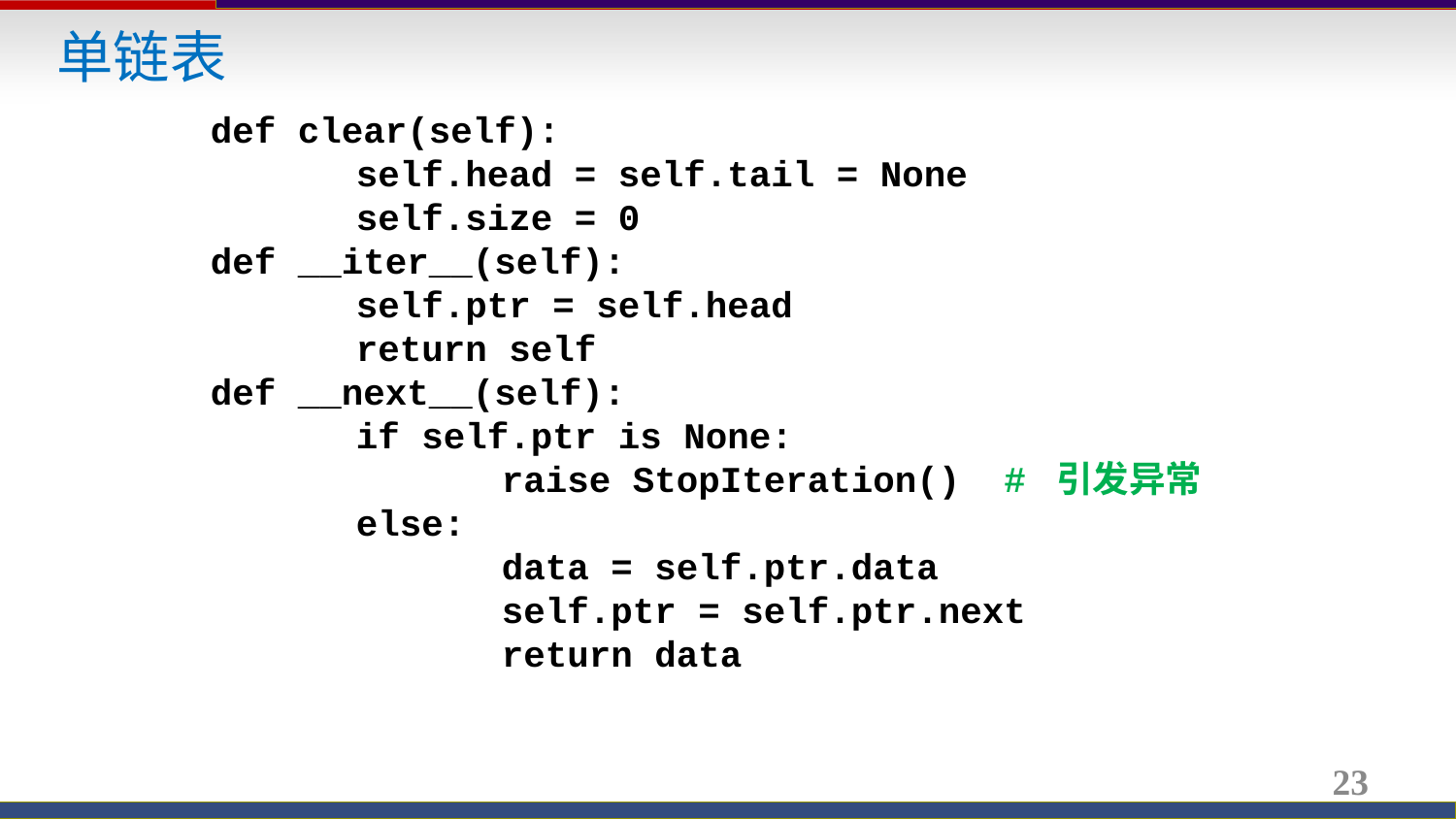

单链表
	def clear(self):
		self.head = self.tail = None
		self.size = 0
	def __iter__(self):
		self.ptr = self.head
		return self
	def __next__(self):
		if self.ptr is None:
			raise StopIteration()  # 引发异常
		else:
			data = self.ptr.data
			self.ptr = self.ptr.next
			return data